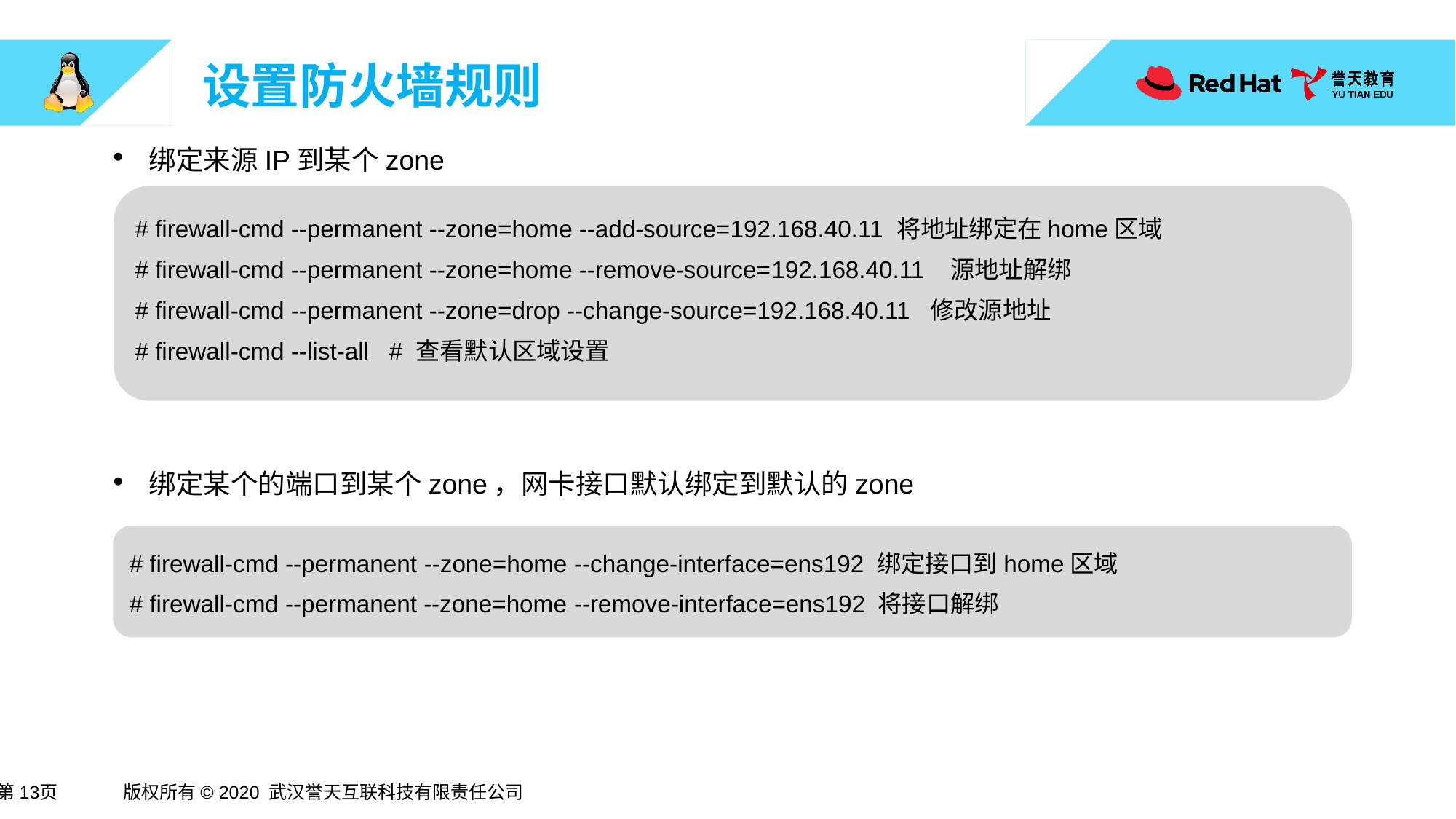

# 设置防火墙规则
绑定来源IP到某个zone

绑定某个的端口到某个zone，网卡接口默认绑定到默认的zone

# firewall-cmd --permanent --zone=home --add-source=192.168.40.11 将地址绑定在home区域
# firewall-cmd --permanent --zone=home --remove-source=192.168.40.11   源地址解绑
# firewall-cmd --permanent --zone=drop --change-source=192.168.40.11  修改源地址
# firewall-cmd --list-all   # 查看默认区域设置

# firewall-cmd --permanent --zone=home --change-interface=ens192 绑定接口到home区域
# firewall-cmd --permanent --zone=home --remove-interface=ens192 将接口解绑